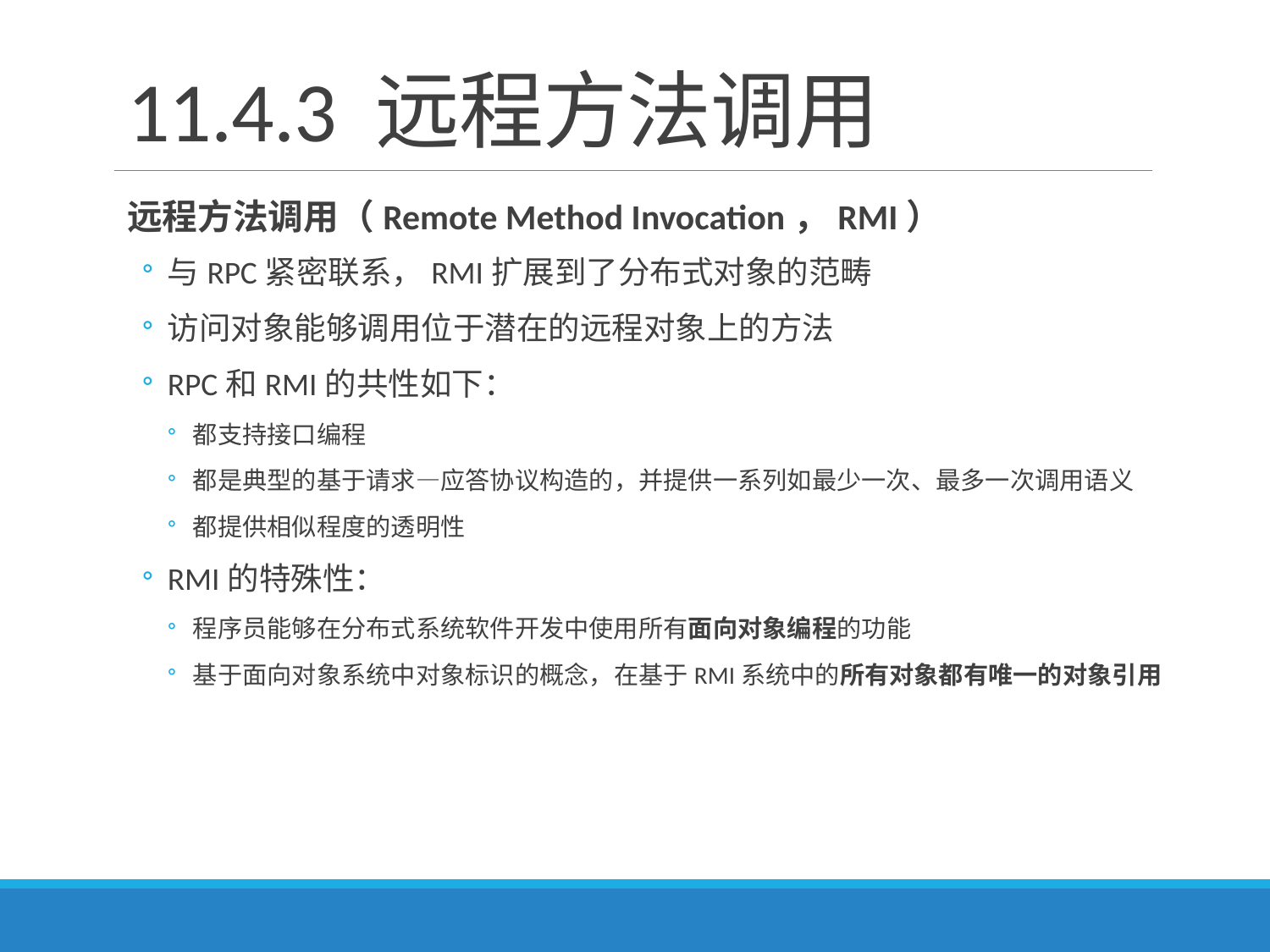

# 11.4.3 远程方法调用
远程方法调用（Remote Method Invocation，RMI）
与RPC紧密联系，RMI扩展到了分布式对象的范畴
访问对象能够调用位于潜在的远程对象上的方法
RPC和RMI的共性如下：
都支持接口编程
都是典型的基于请求—应答协议构造的，并提供一系列如最少一次、最多一次调用语义
都提供相似程度的透明性
RMI的特殊性：
程序员能够在分布式系统软件开发中使用所有面向对象编程的功能
基于面向对象系统中对象标识的概念，在基于RMI系统中的所有对象都有唯一的对象引用

55